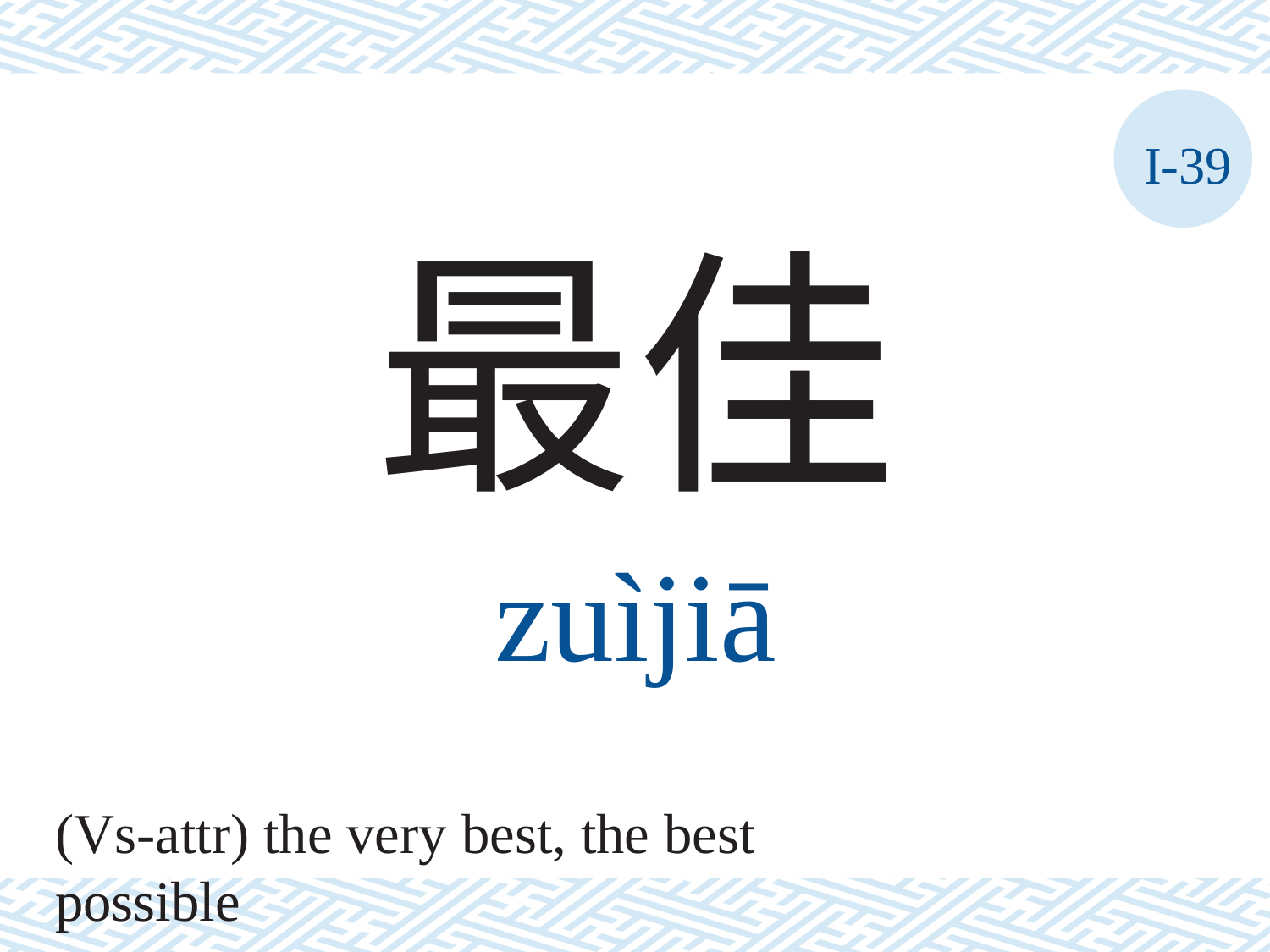

I-39
最佳
zuìjiā
(Vs-attr) the very best, the best possible